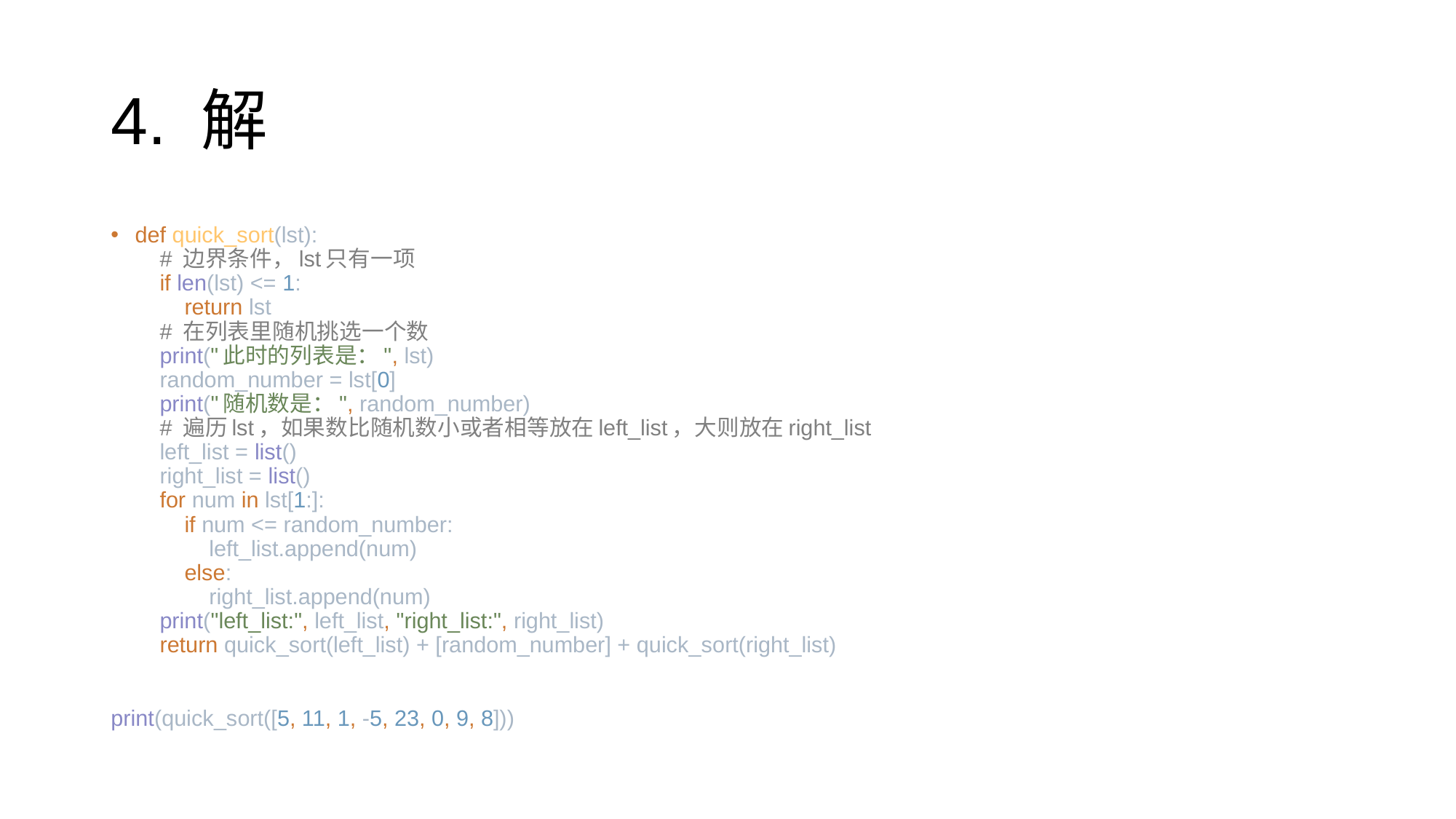

# 4. 解
def quick_sort(lst):
    # 边界条件，lst只有一项
    if len(lst) <= 1:
        return lst
    # 在列表里随机挑选一个数
    print("此时的列表是：", lst)
    random_number = lst[0]
    print("随机数是：", random_number)
    # 遍历lst，如果数比随机数小或者相等放在left_list，大则放在right_list
    left_list = list()
    right_list = list()
    for num in lst[1:]:
        if num <= random_number:
            left_list.append(num)
        else:
            right_list.append(num)
    print("left_list:", left_list, "right_list:", right_list)
    return quick_sort(left_list) + [random_number] + quick_sort(right_list)

print(quick_sort([5, 11, 1, -5, 23, 0, 9, 8]))